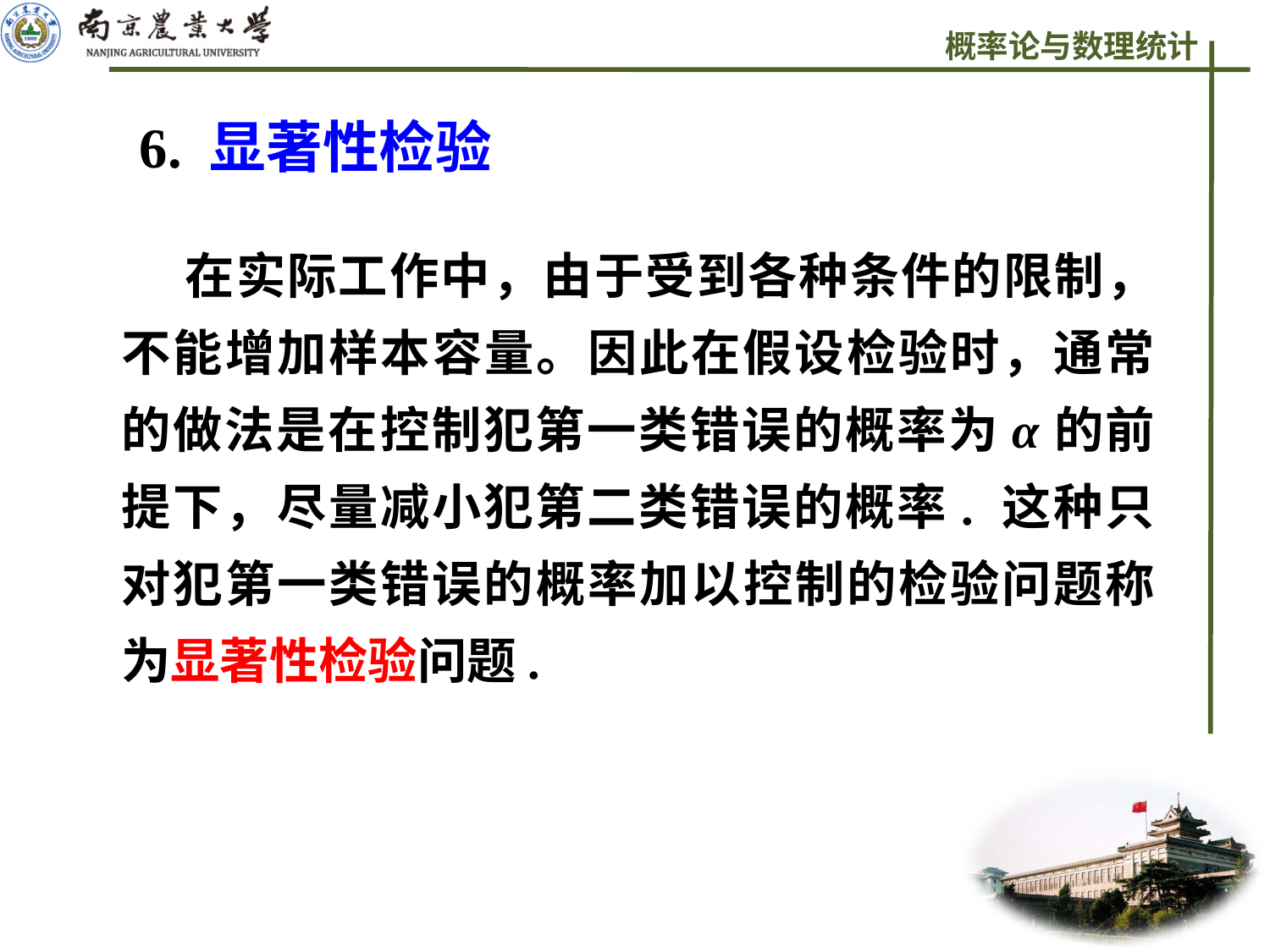

6. 显著性检验
在实际工作中，由于受到各种条件的限制，不能增加样本容量。因此在假设检验时，通常的做法是在控制犯第一类错误的概率为α的前提下，尽量减小犯第二类错误的概率. 这种只对犯第一类错误的概率加以控制的检验问题称为显著性检验问题.